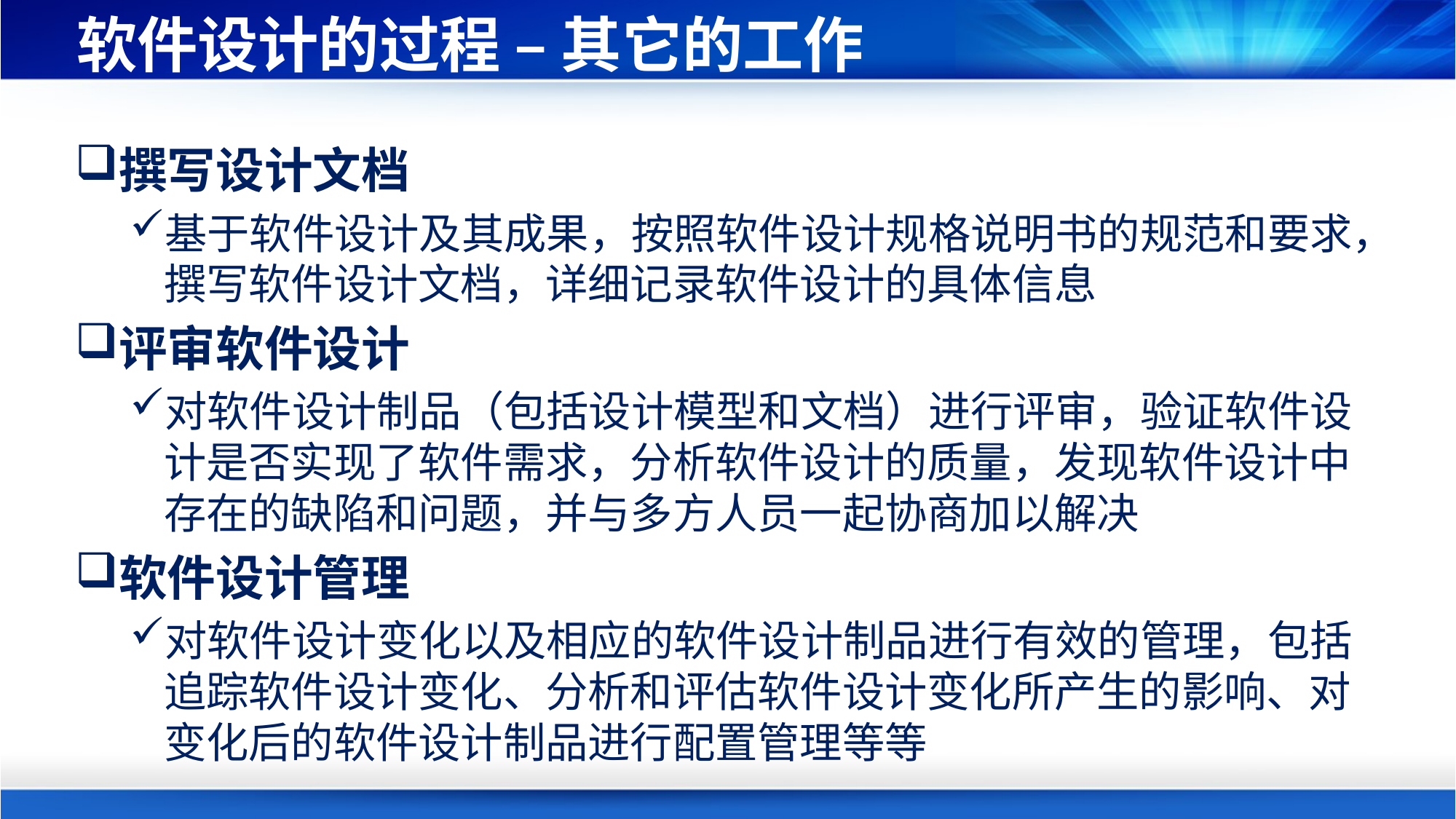

# 软件设计的过程 – 其它的工作
撰写设计文档
基于软件设计及其成果，按照软件设计规格说明书的规范和要求，撰写软件设计文档，详细记录软件设计的具体信息
评审软件设计
对软件设计制品（包括设计模型和文档）进行评审，验证软件设计是否实现了软件需求，分析软件设计的质量，发现软件设计中存在的缺陷和问题，并与多方人员一起协商加以解决
软件设计管理
对软件设计变化以及相应的软件设计制品进行有效的管理，包括追踪软件设计变化、分析和评估软件设计变化所产生的影响、对变化后的软件设计制品进行配置管理等等